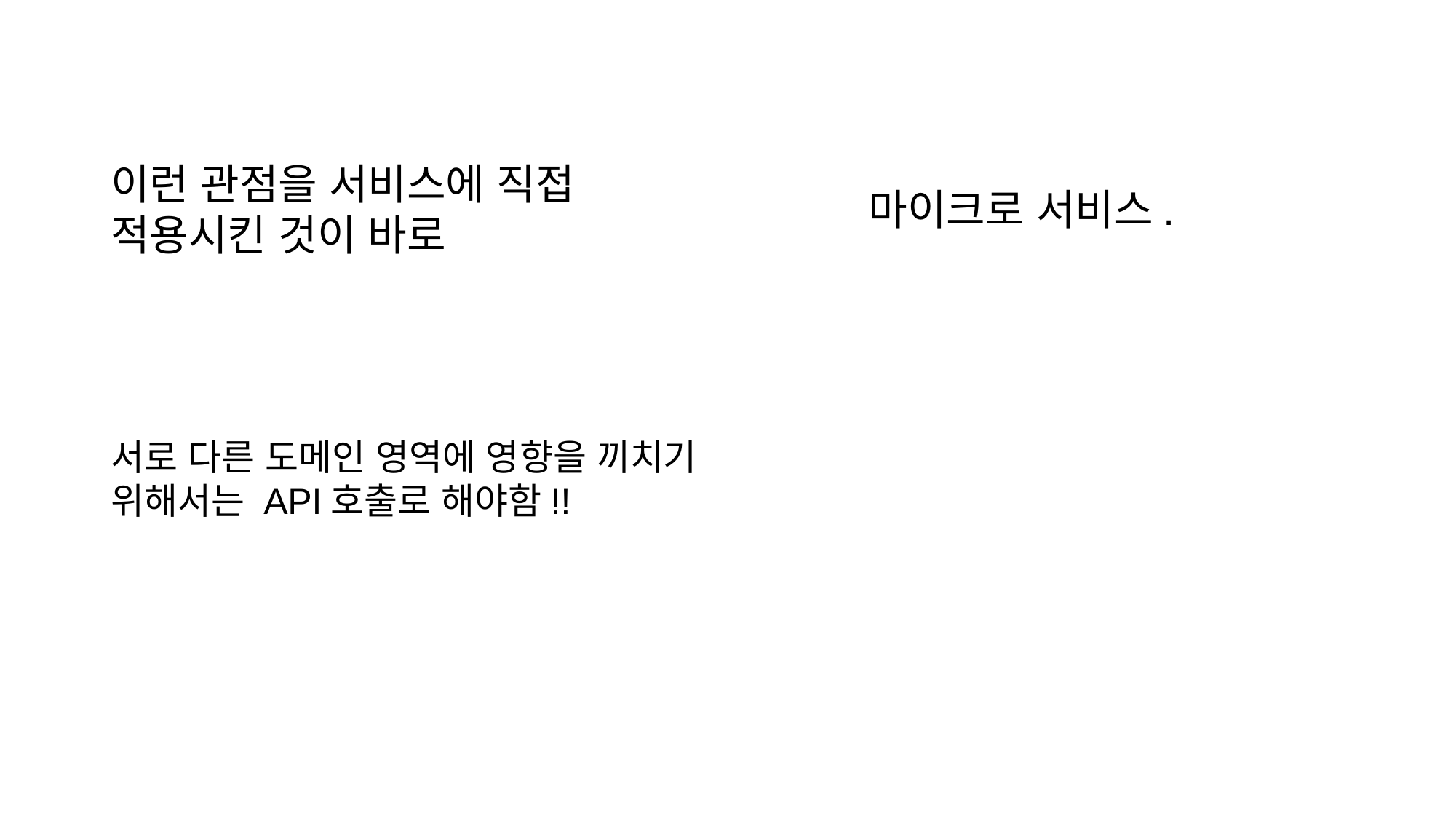

이런 관점을 서비스에 직접 적용시킨 것이 바로
마이크로 서비스.
서로 다른 도메인 영역에 영향을 끼치기 위해서는 API호출로 해야함!!